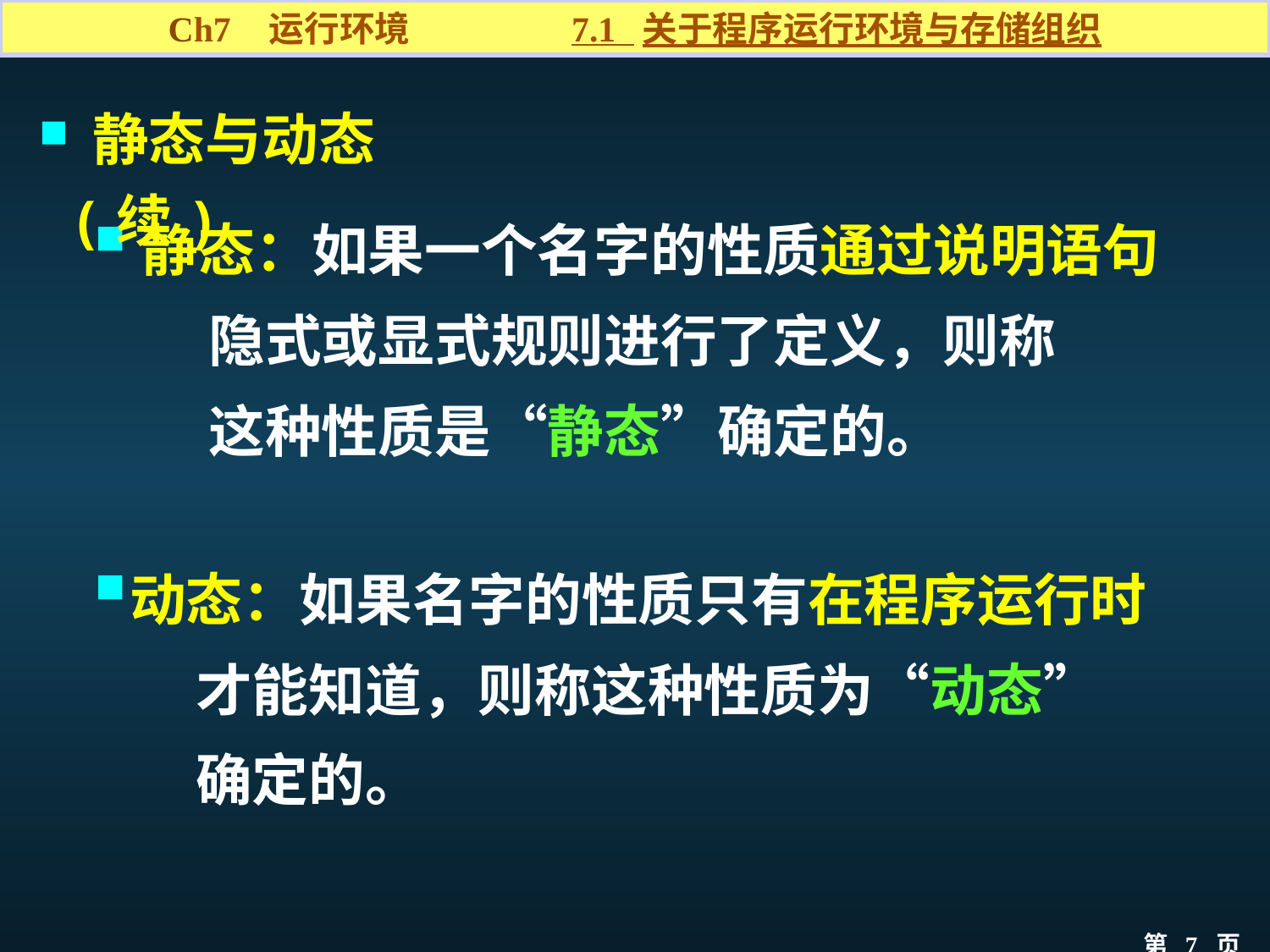

Ch7   运行环境                   7.1  关于程序运行环境与存储组织
 静态与动态(续)
静态：如果一个名字的性质通过说明语句
        隐式或显式规则进行了定义，则称
        这种性质是“静态”确定的。
动态：如果名字的性质只有在程序运行时
       才能知道，则称这种性质为“动态”
       确定的。